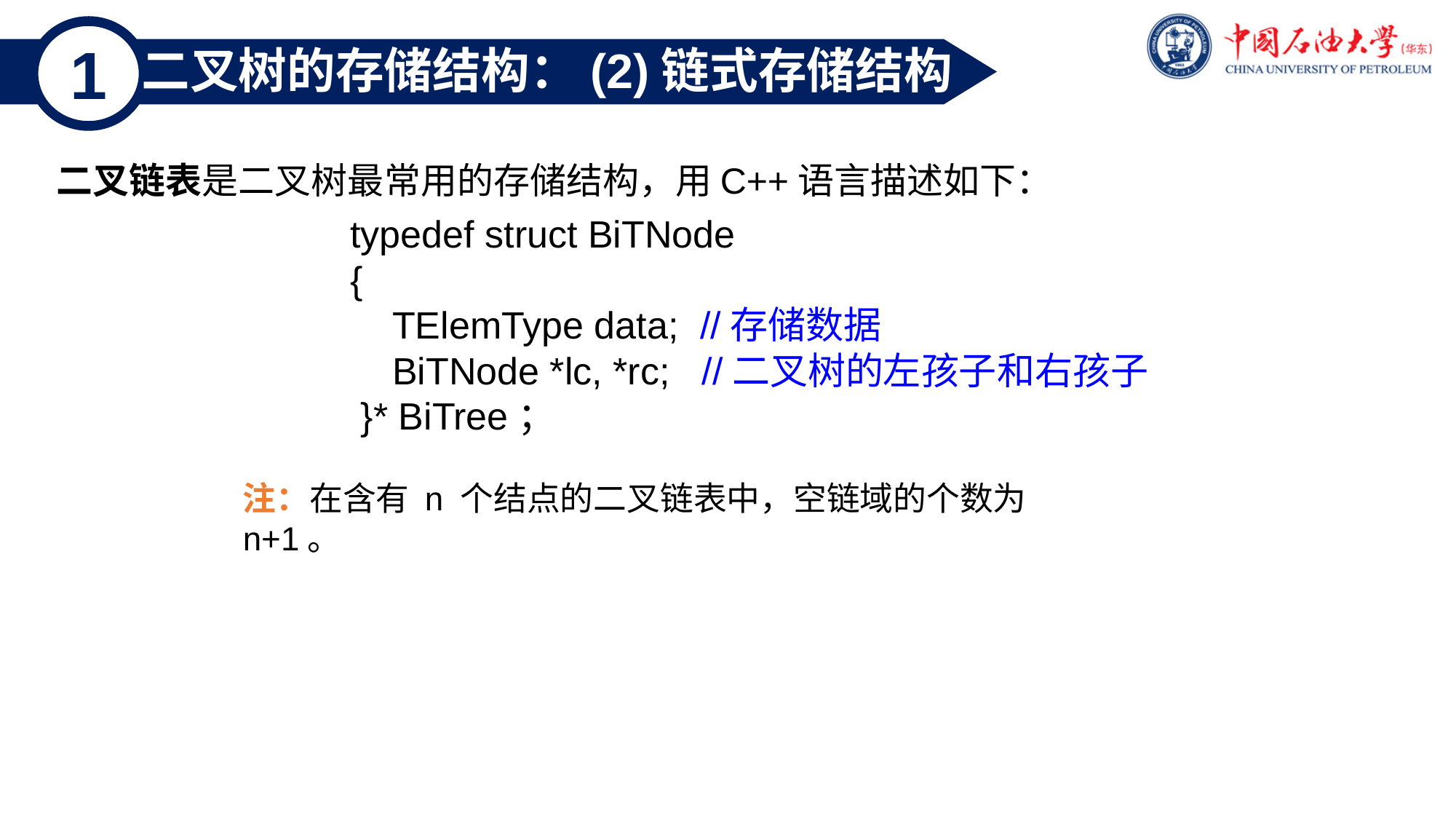

1
二叉树的存储结构：(2)链式存储结构
二叉链表是二叉树最常用的存储结构，用C++语言描述如下：
typedef struct BiTNode
{
    TElemType data;  //存储数据
    BiTNode *lc, *rc;   //二叉树的左孩子和右孩子
 }* BiTree；
注：在含有 n 个结点的二叉链表中，空链域的个数为 n+1。